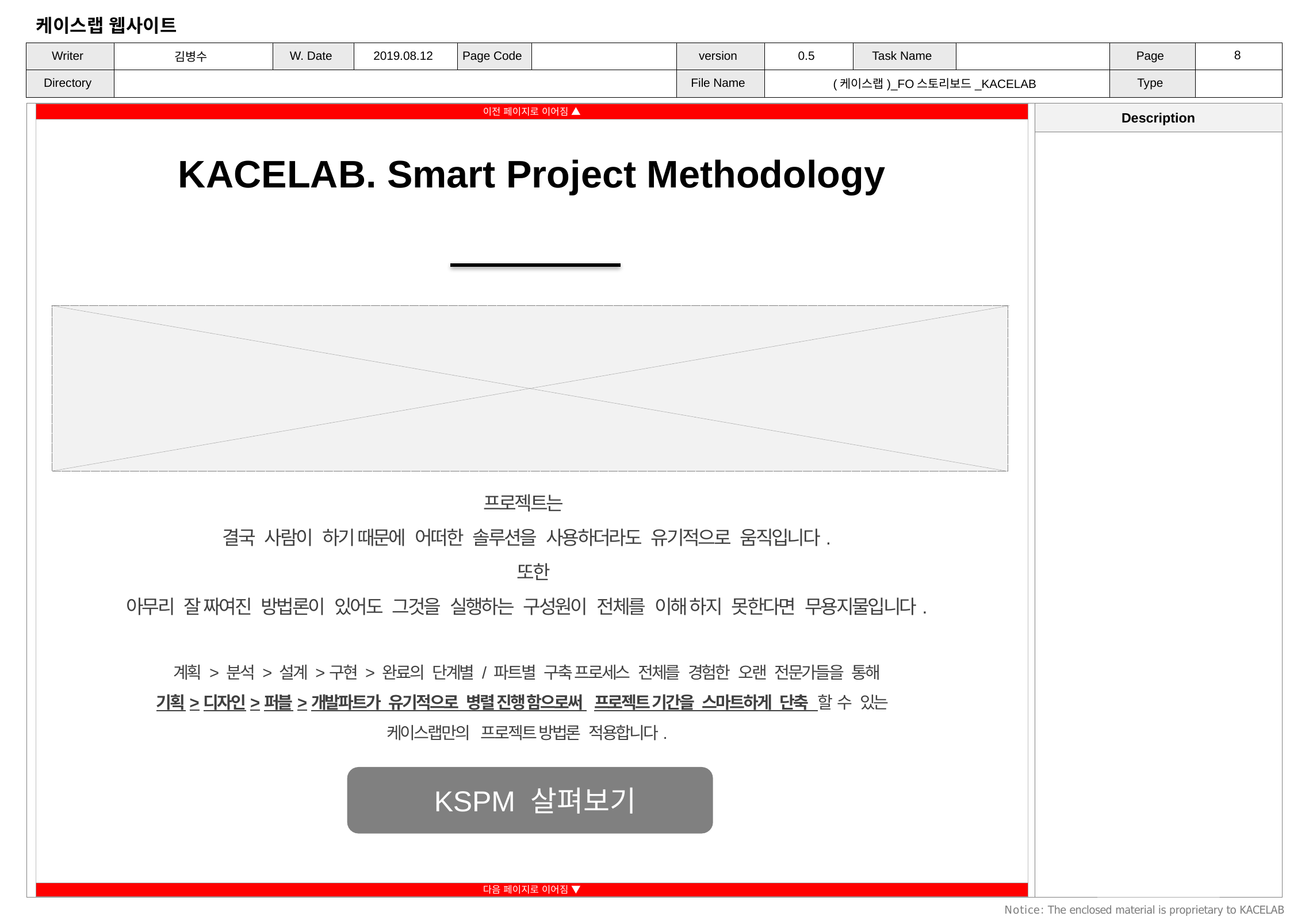

KACELAB. Smart Project Methodology

프로젝트는
결국   사람이   하기 때문에   어떠한   솔루션을   사용하더라도   유기적으로   움직입니다.
 또한
아무리   잘 짜여진   방법론이   있어도   그것을   실행하는   구성원이   전체를   이해 하지   못한다면   무용지물입니다.

계획 > 분석 > 설계 >구현 > 완료의   단계별 / 파트별   구축 프로세스   전체를   경험한   오랜   전문가들을   통해
기획>디자인>퍼블>개발파트가   유기적으로   병렬 진행 함으로써   프로젝트 기간을   스마트하게   단축   할  수   있는
케이스랩만의    프로젝트 방법론   적용합니다.
KSPM 살펴보기